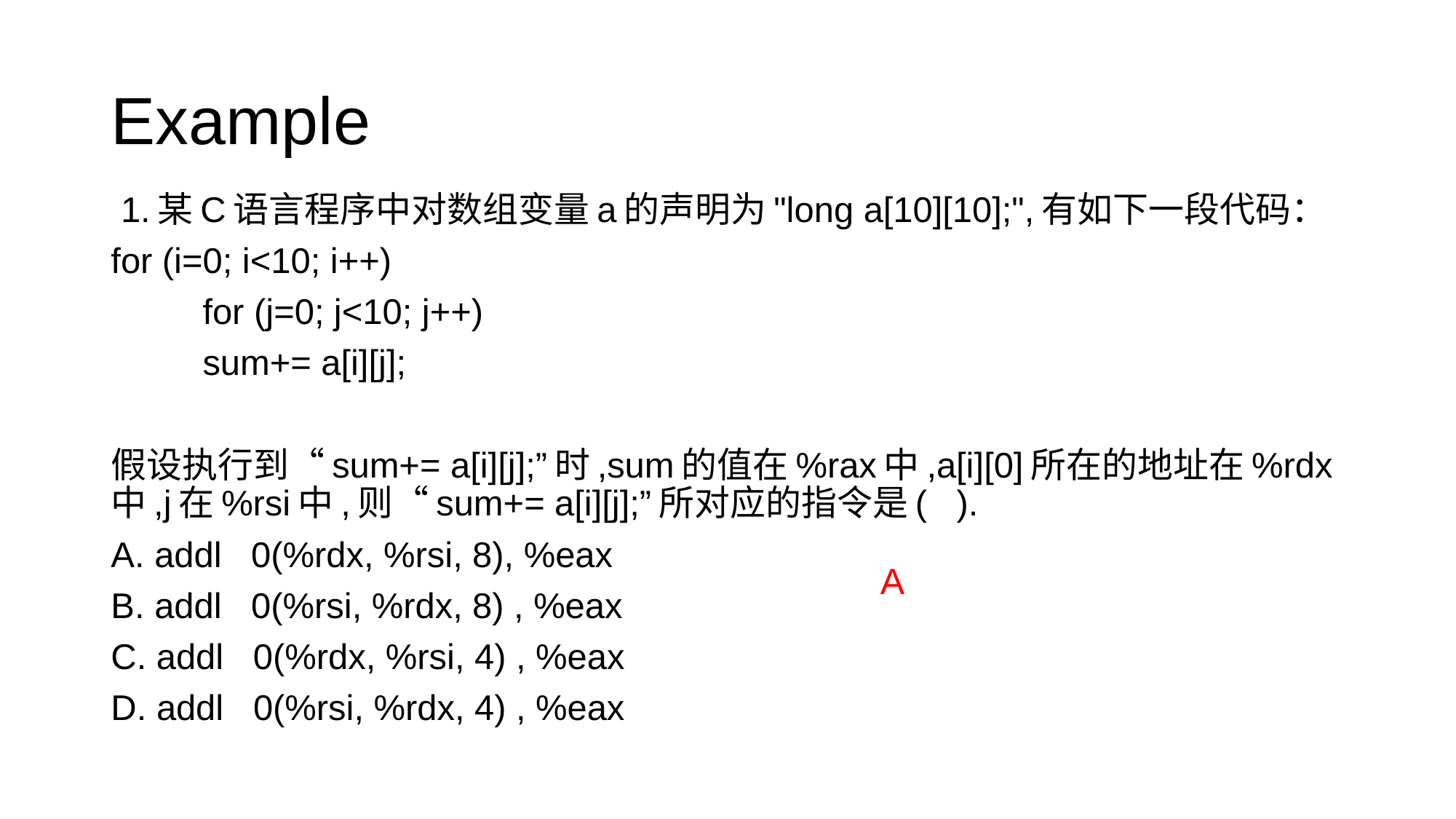

# Example
 1.某C语言程序中对数组变量a的声明为"long a[10][10];",有如下一段代码：
for (i=0; i<10; i++)
	for (j=0; j<10; j++)
		sum+= a[i][j];

假设执行到“sum+= a[i][j];”时,sum的值在%rax中,a[i][0]所在的地址在%rdx中,j在%rsi中,则“sum+= a[i][j];”所对应的指令是(   ).
A. addl   0(%rdx, %rsi, 8), %eax
B. addl   0(%rsi, %rdx, 8) , %eax
C. addl   0(%rdx, %rsi, 4) , %eax
D. addl   0(%rsi, %rdx, 4) , %eax
A